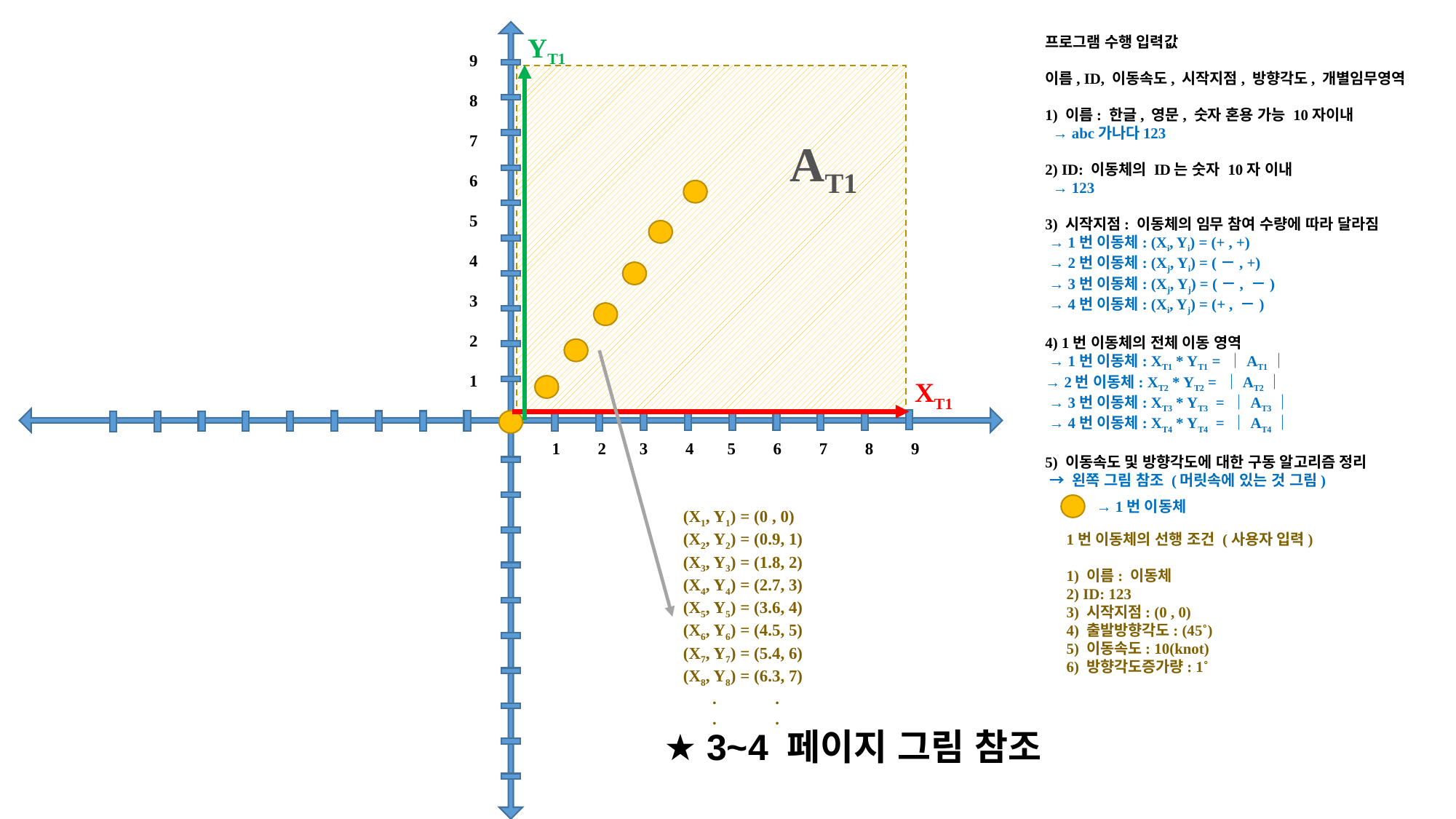

YT1
프로그램 수행 입력값

이름, ID, 이동속도, 시작지점, 방향각도, 개별임무영역

1) 이름: 한글, 영문, 숫자 혼용 가능 10자이내
  → abc가나다123

2) ID: 이동체의 ID는 숫자 10자 이내
  → 123

3) 시작지점: 이동체의 임무 참여 수량에 따라 달라짐
 → 1번 이동체: (Xi, Yi) = (+ , +)
 → 2번 이동체: (Xj, Yi) = (－, +)
 → 3번 이동체: (Xj, Yj) = (－, －)
 → 4번 이동체: (Xi, Yj) = (+ , －)

4) 1번 이동체의 전체 이동 영역
 → 1번 이동체: XT1 * YT1 = ｜AT1｜
→ 2번 이동체: XT2 * YT2 = ｜AT2｜
 → 3번 이동체: XT3 * YT3  = ｜AT3｜
 → 4번 이동체: XT4 * YT4  = ｜AT4｜

5) 이동속도 및 방향각도에 대한 구동 알고리즘 정리
 → 왼쪽 그림 참조 (머릿속에 있는 것 그림)
9

8

7

6

5

4

3

2

1

AT1

XT1

1         2        3         4        5         6         7         8         9

→ 1번 이동체

1번 이동체의 선행 조건 (사용자 입력)

1) 이름: 이동체
2) ID: 123
3) 시작지점: (0 , 0)
4) 출발방향각도: (45˚)
5) 이동속도: 10(knot)
6) 방향각도증가량: 1˚
(X1, Y1) = (0 , 0)
(X2, Y2) = (0.9, 1)
(X3, Y3) = (1.8, 2)
(X4, Y4) = (2.7, 3)
(X5, Y5) = (3.6, 4)
(X6, Y6) = (4.5, 5)
(X7, Y7) = (5.4, 6)
(X8, Y8) = (6.3, 7)
       .              .
       .              .

★ 3~4 페이지 그림 참조